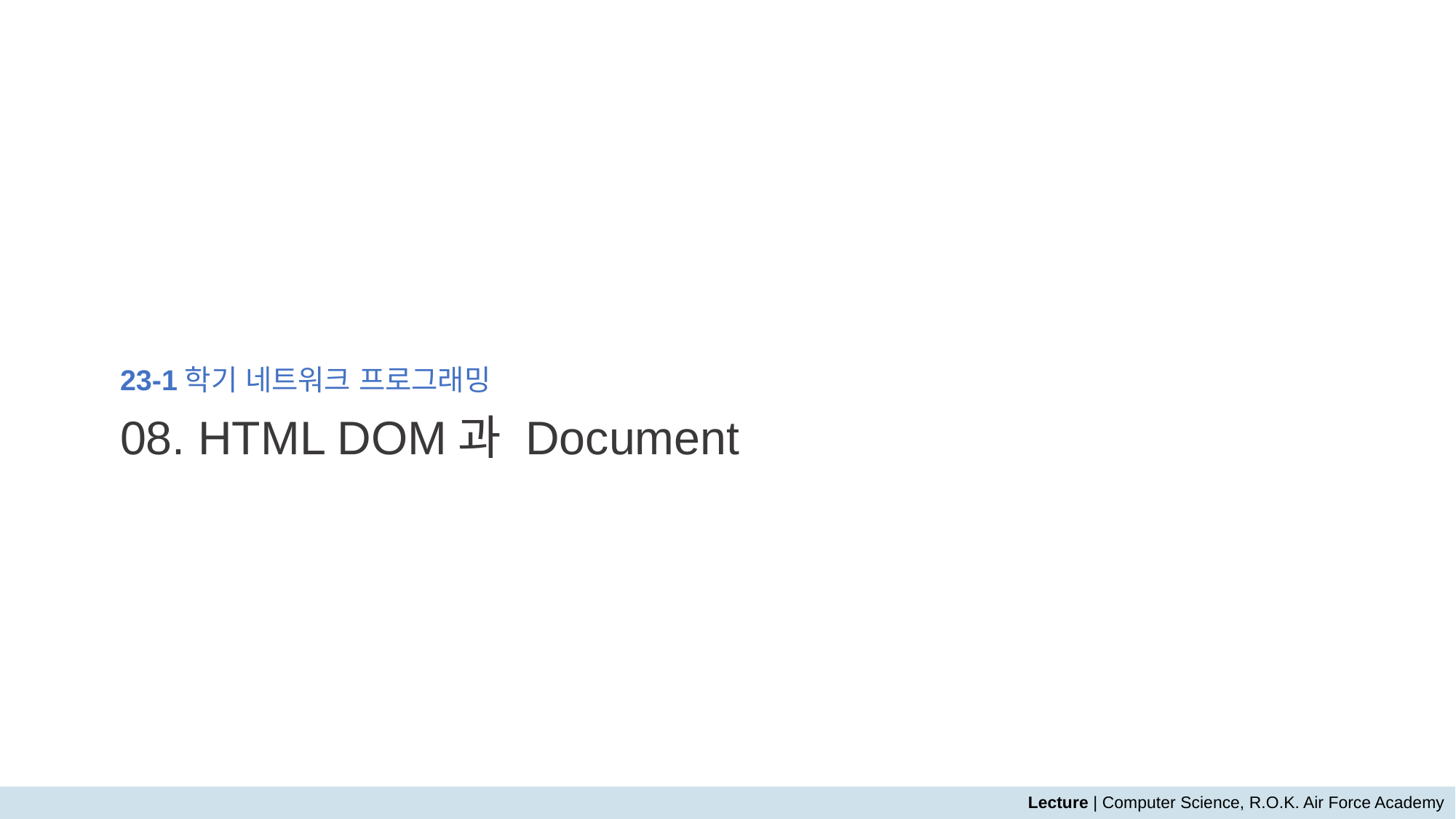

# 23-1학기 네트워크 프로그래밍 08. HTML DOM과 Document
Lecture | Computer Science, R.O.K. Air Force Academy